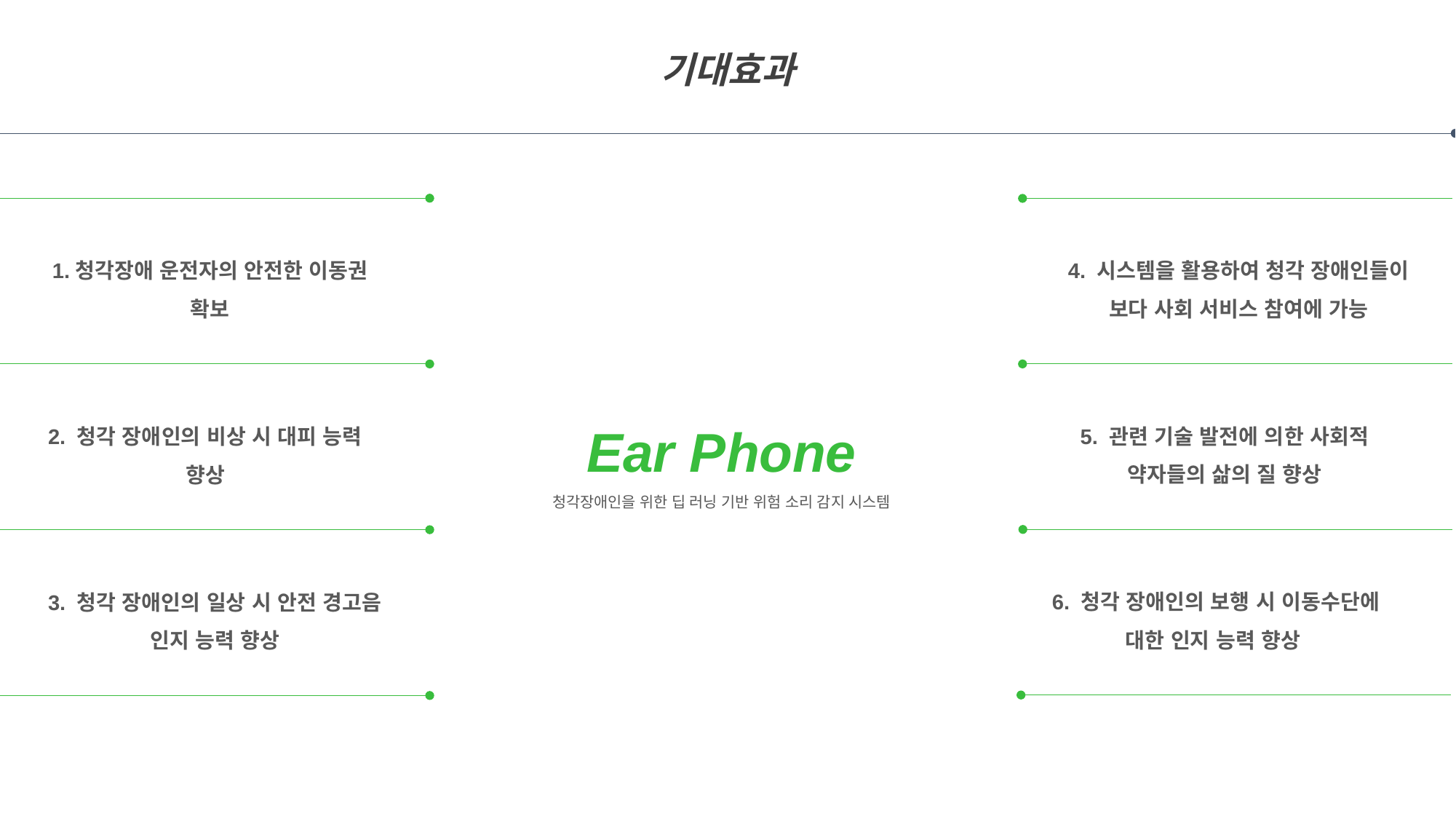

기대효과
1.청각장애 운전자의 안전한 이동권 확보
4. 시스템을 활용하여 청각 장애인들이 보다 사회 서비스 참여에 가능
Ear Phone
청각장애인을 위한 딥 러닝 기반 위험 소리 감지 시스템
5. 관련 기술 발전에 의한 사회적 약자들의 삶의 질 향상
2. 청각 장애인의 비상 시 대피 능력 향상
6. 청각 장애인의 보행 시 이동수단에 대한 인지 능력 향상
3. 청각 장애인의 일상 시 안전 경고음 인지 능력 향상